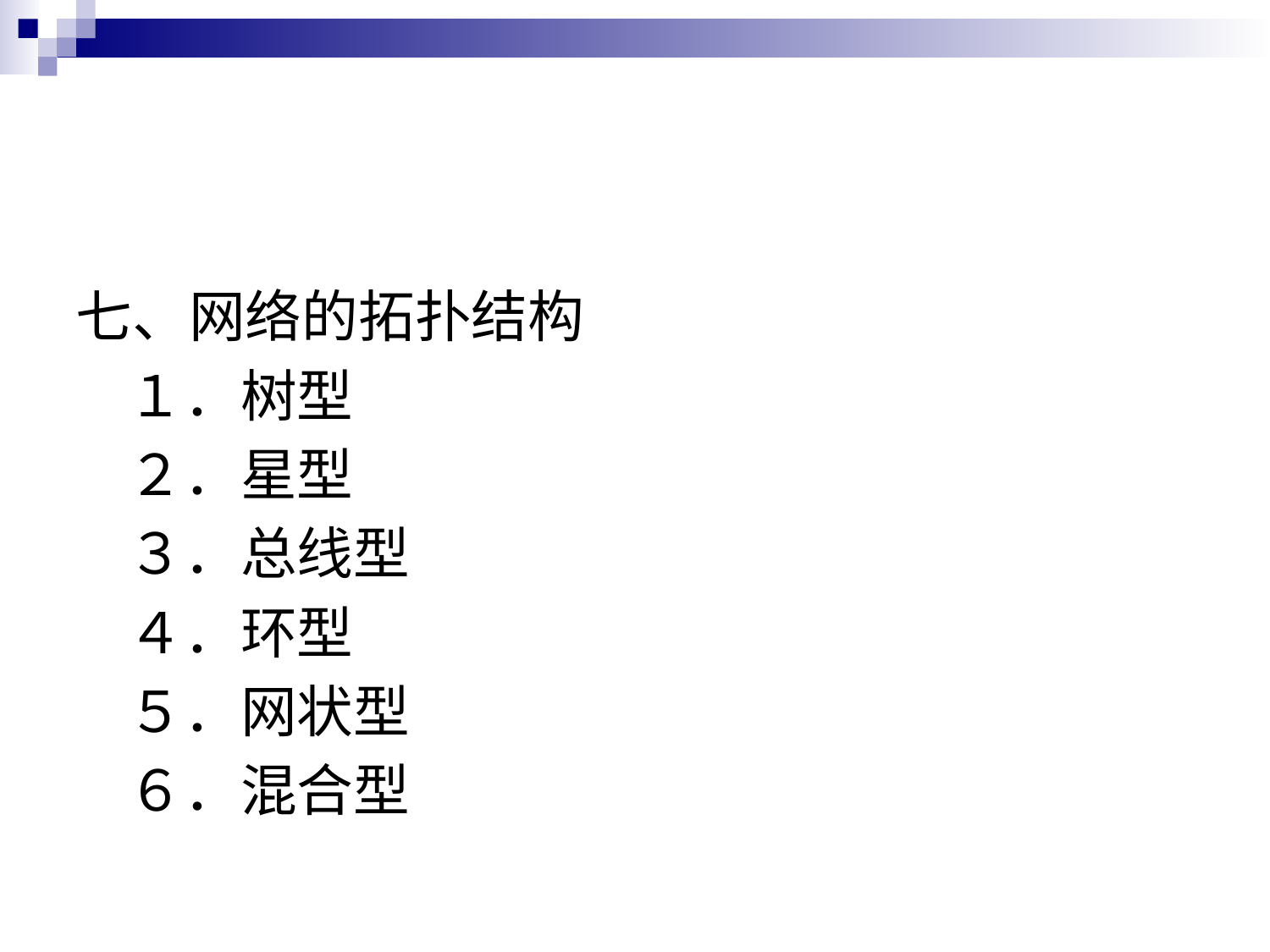

#
七、网络的拓扑结构
   １．树型
   ２．星型
   ３．总线型
   ４．环型
   ５．网状型
   ６．混合型